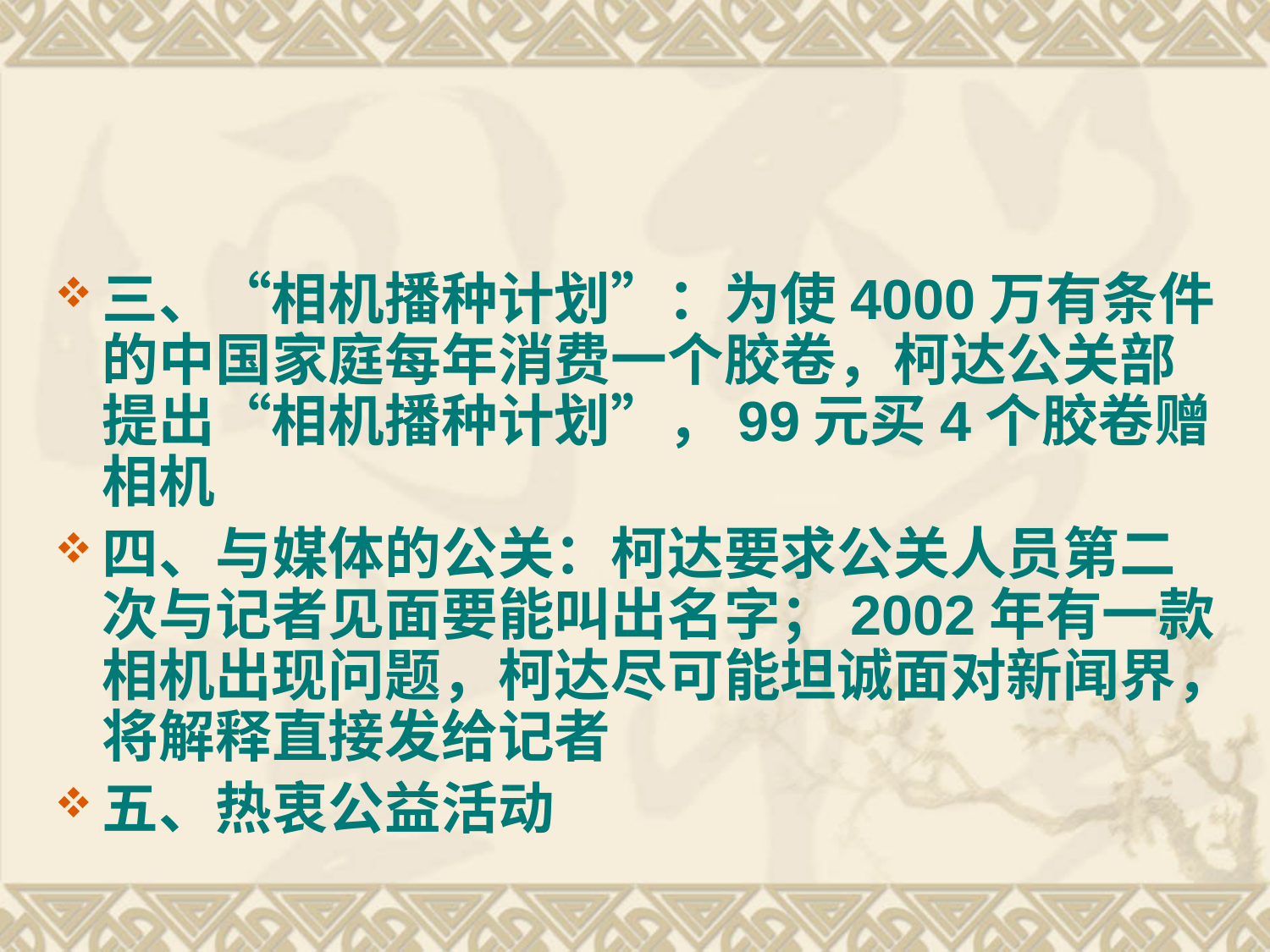

#
三、“相机播种计划”：为使4000万有条件的中国家庭每年消费一个胶卷，柯达公关部提出“相机播种计划”，99元买4个胶卷赠相机
四、与媒体的公关：柯达要求公关人员第二次与记者见面要能叫出名字；2002年有一款相机出现问题，柯达尽可能坦诚面对新闻界，将解释直接发给记者
五、热衷公益活动